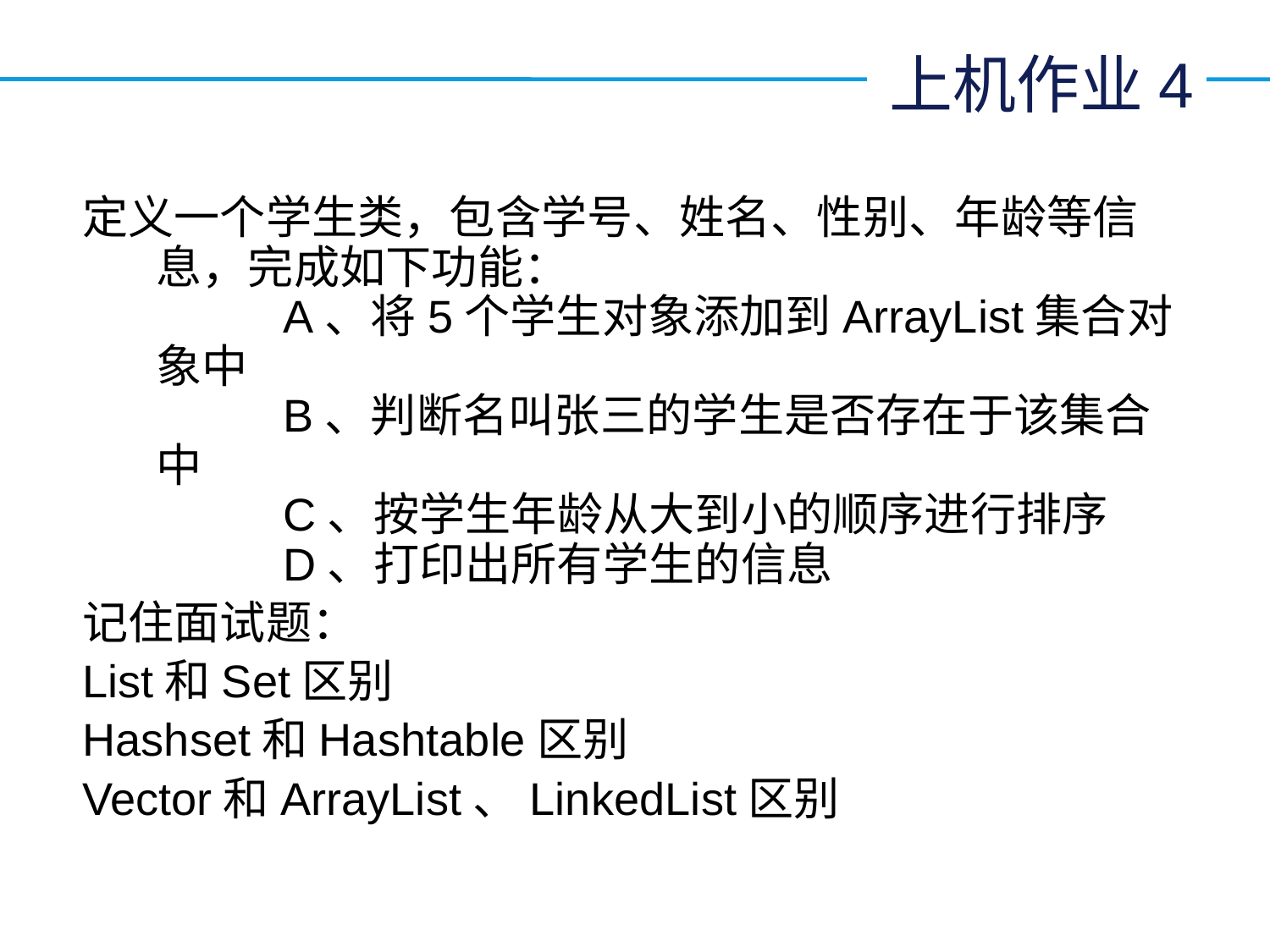

上机作业4
定义一个学生类，包含学号、姓名、性别、年龄等信息，完成如下功能：
	A、将5个学生对象添加到ArrayList集合对象中
	B、判断名叫张三的学生是否存在于该集合中
	C、按学生年龄从大到小的顺序进行排序
	D、打印出所有学生的信息
记住面试题：
List和Set区别
Hashset和Hashtable区别
Vector和ArrayList、LinkedList区别